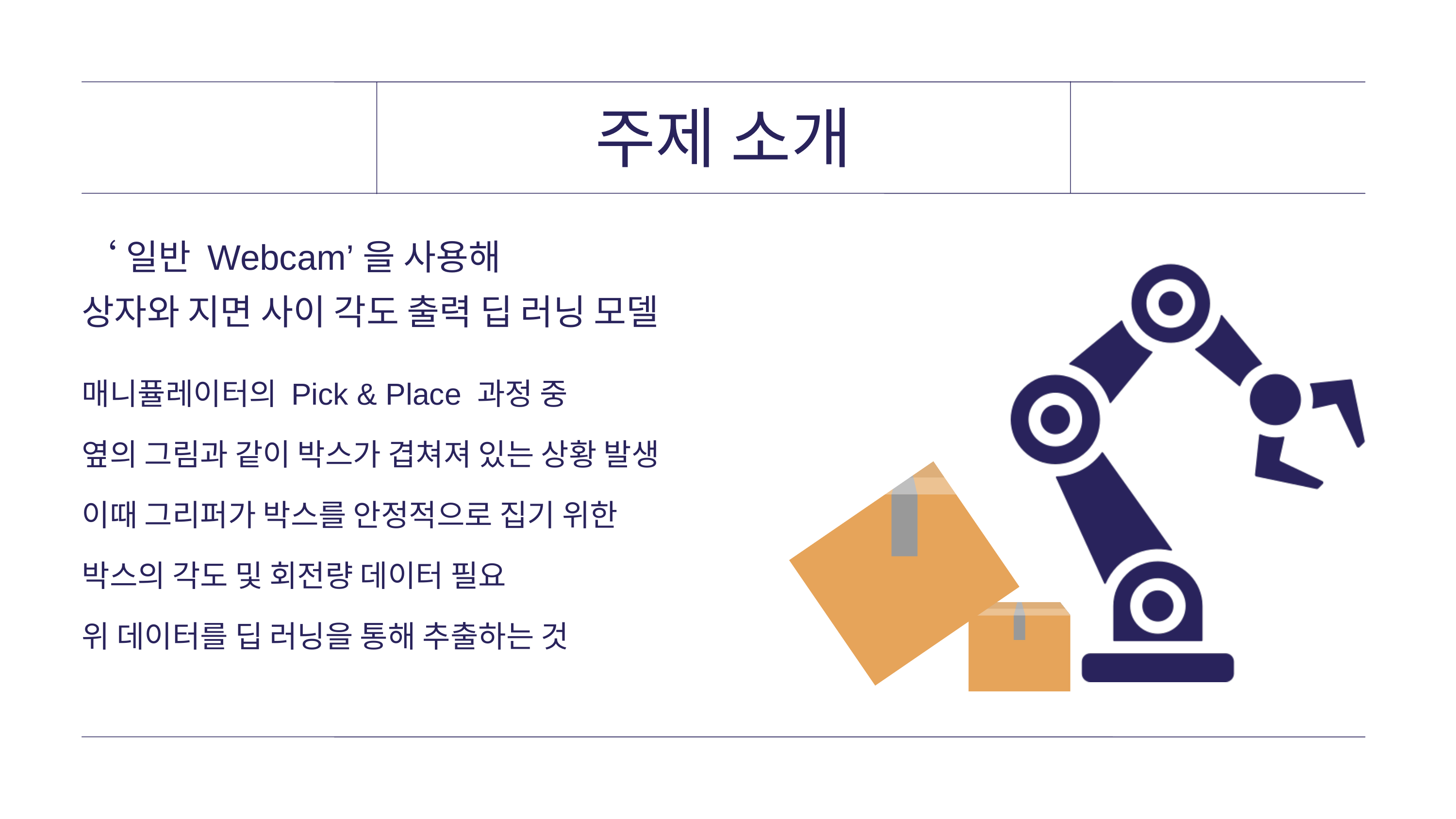

주제 소개

‘일반 Webcam’을 사용해
상자와 지면 사이 각도 출력 딥 러닝 모델

매니퓰레이터의 Pick & Place 과정 중
옆의 그림과 같이 박스가 겹쳐져 있는 상황 발생
이때 그리퍼가 박스를 안정적으로 집기 위한
박스의 각도 및 회전량 데이터 필요
위 데이터를 딥 러닝을 통해 추출하는 것